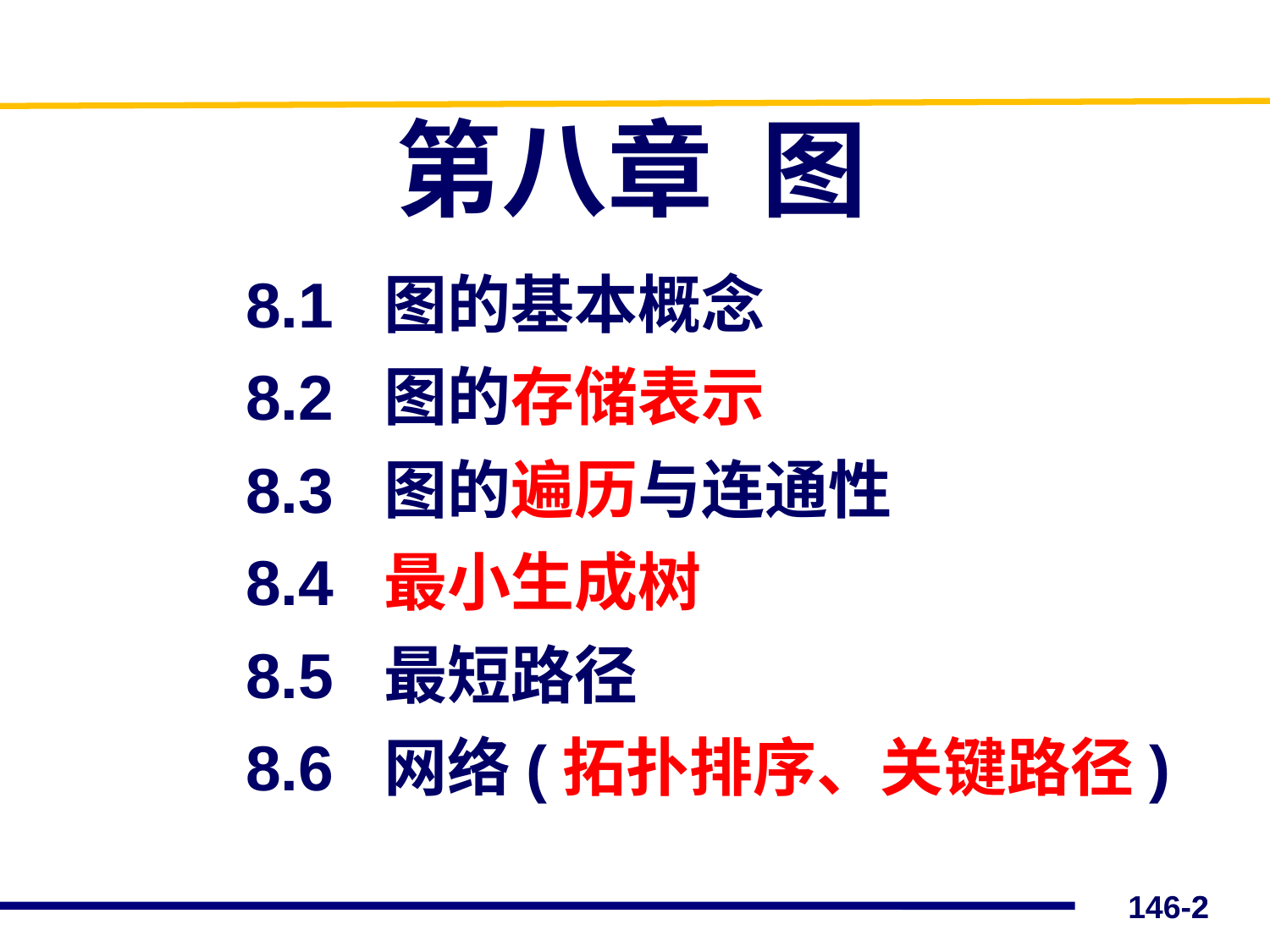

第八章  图
8.1  图的基本概念
8.2  图的存储表示
8.3  图的遍历与连通性
8.4  最小生成树
8.5  最短路径
8.6  网络(拓扑排序、关键路径)
2
146-2